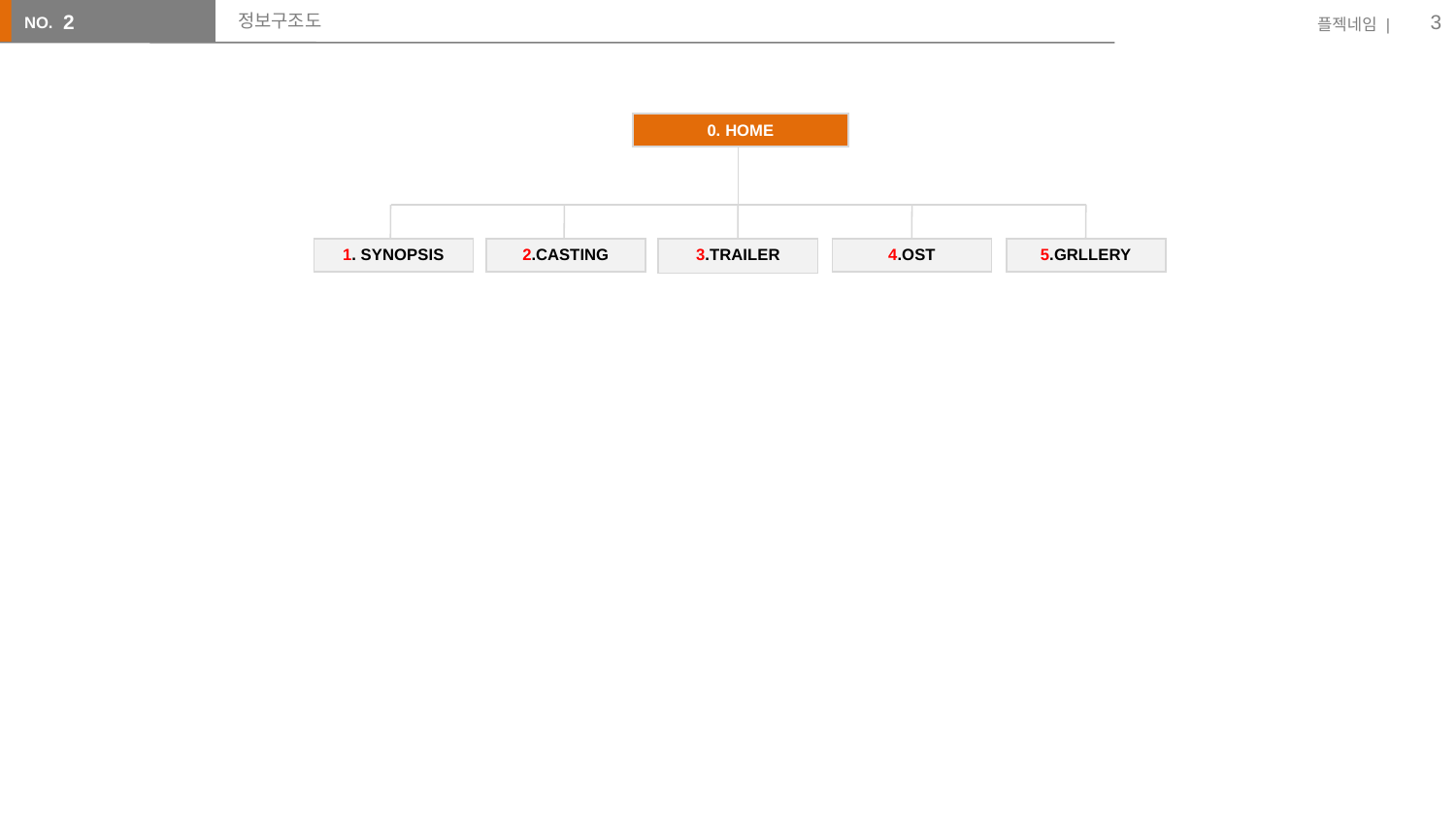

3
2
# 정보구조도
| 0. HOME |
| --- |
| 3.TRAILER |
| --- |
| 2.CASTING |
| --- |
| 4.OST |
| --- |
| 5.GRLLERY |
| --- |
| 1. SYNOPSIS |
| --- |